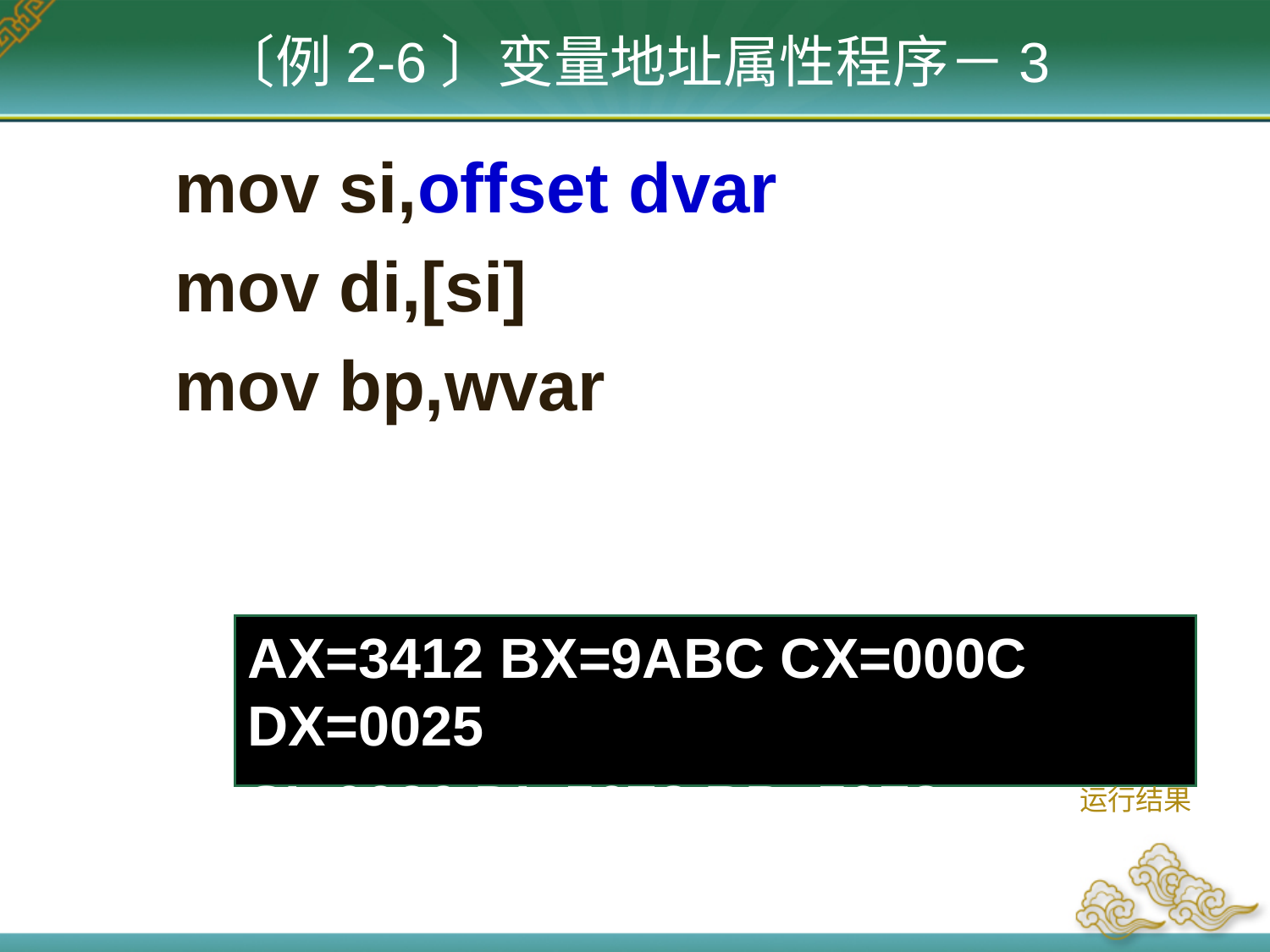

# 〔例2-6〕变量地址属性程序－3
	mov si,offset dvar
	mov di,[si]
	mov bp,wvar
AX=3412 BX=9ABC CX=000C DX=0025
SI=0020 DI=5678 BP=5678 SP=0430
运行结果